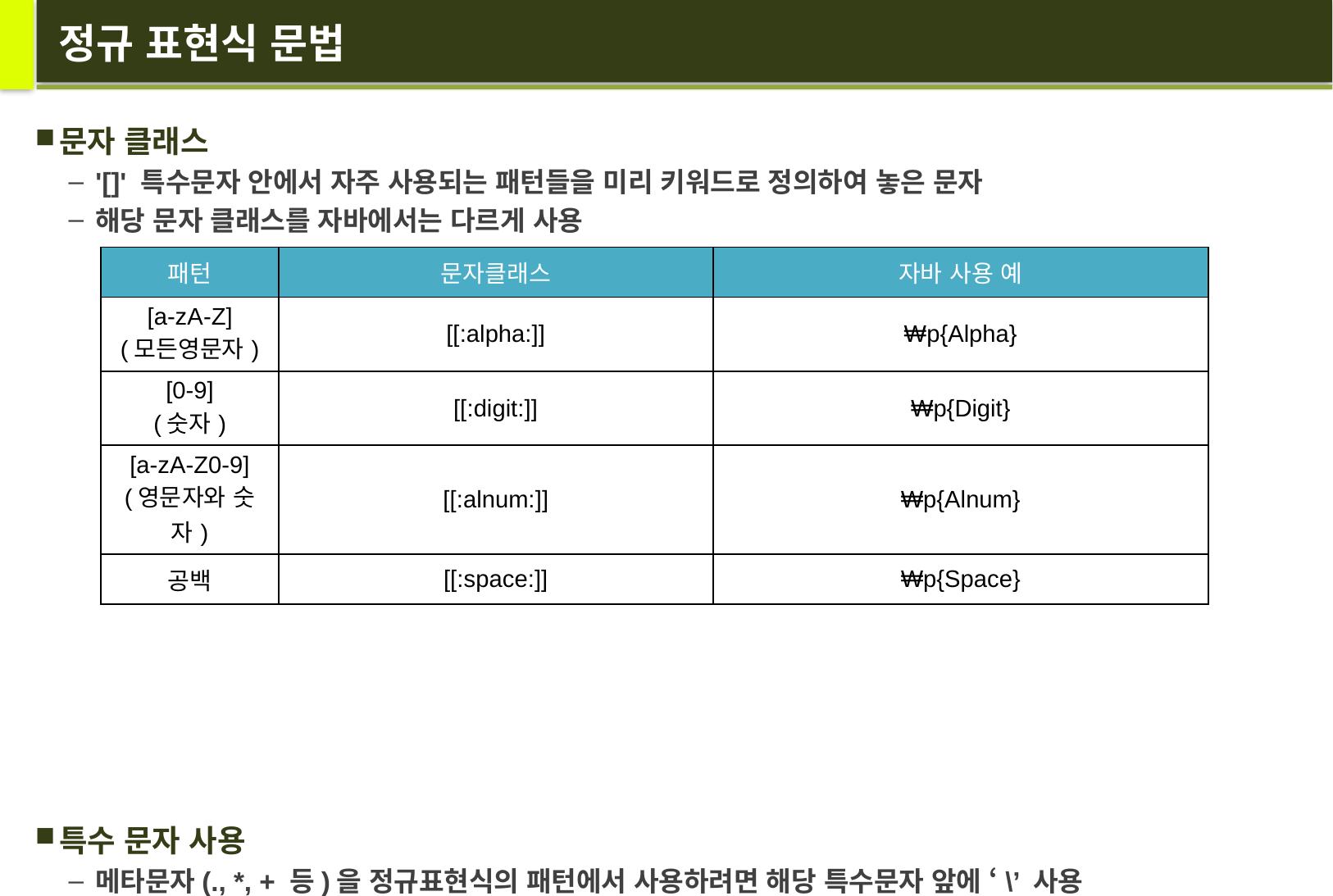

# 정규 표현식 문법
문자 클래스
'[]' 특수문자 안에서 자주 사용되는 패턴들을 미리 키워드로 정의하여 놓은 문자
해당 문자 클래스를 자바에서는 다르게 사용

특수 문자 사용
메타문자(., *, + 등)을 정규표현식의 패턴에서 사용하려면 해당 특수문자 앞에 ‘\’ 사용
‘\’를 패턴에서 사용하려면 \\ 로 사용
| 패턴 | 문자클래스 | 자바 사용 예 |
| --- | --- | --- |
| [a-zA-Z] (모든영문자) | [[:alpha:]] | ₩p{Alpha} |
| [0-9] (숫자) | [[:digit:]] | ₩p{Digit} |
| [a-zA-Z0-9] (영문자와 숫자) | [[:alnum:]] | ₩p{Alnum} |
| 공백 | [[:space:]] | ₩p{Space} |